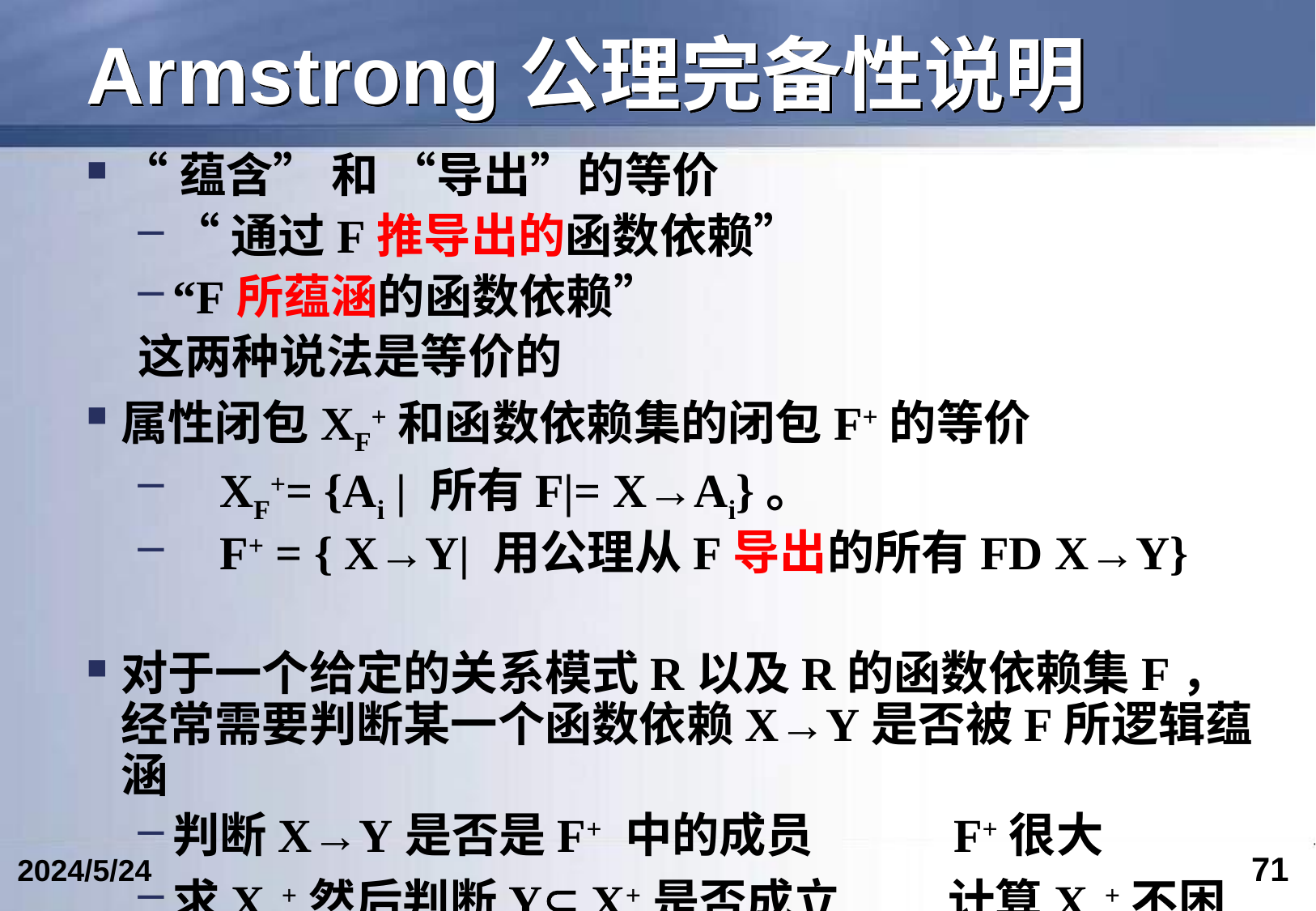

# Armstrong公理完备性说明
“蕴含” 和 “导出”的等价
“通过F推导出的函数依赖”
“F所蕴涵的函数依赖”
这两种说法是等价的
属性闭包XF+和函数依赖集的闭包F+的等价
    XF+= {Ai | 所有F|= X→Ai}。
    F+ = { X→Y| 用公理从F导出的所有FD X→Y}

对于一个给定的关系模式R以及R的函数依赖集F，经常需要判断某一个函数依赖X→Y是否被F所逻辑蕴涵
判断X→Y是否是F+ 中的成员            F+很大
求XF+然后判断Y⊆ X+是否成立          计算XF+不困难
71
2024/5/24